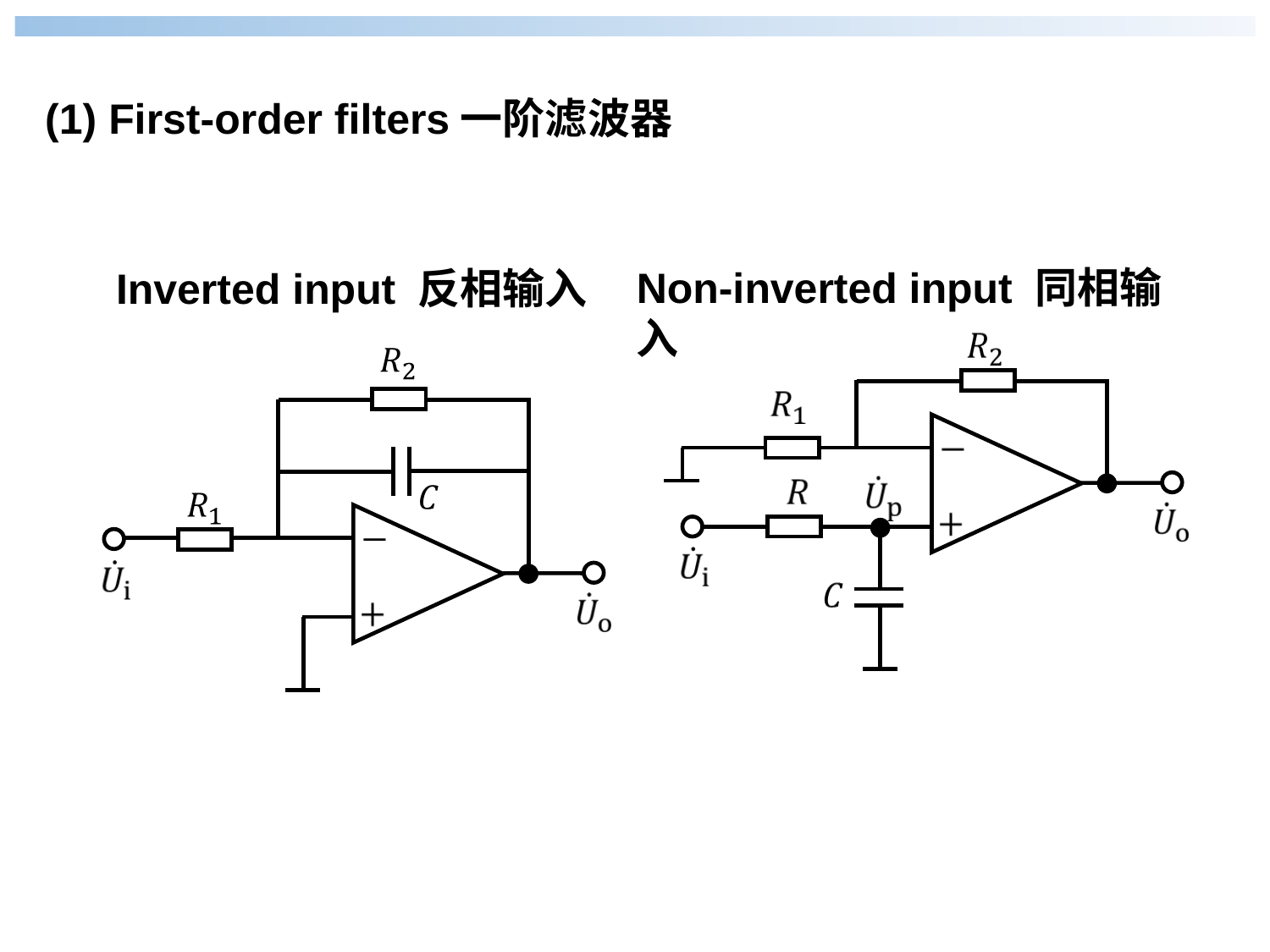

(1) First-order filters一阶滤波器
Non-inverted input 同相输入
Inverted input 反相输入